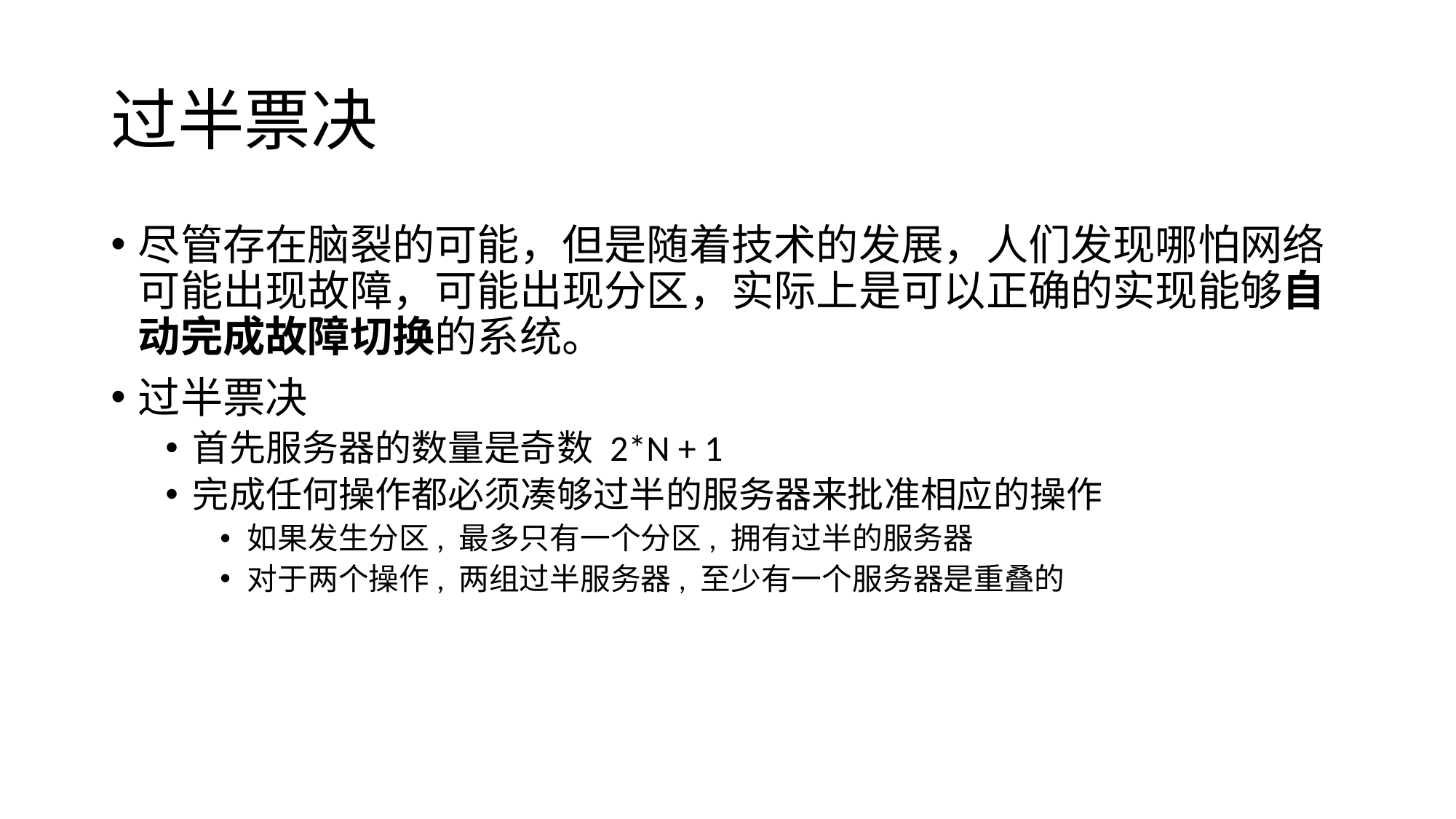

# 过半票决
尽管存在脑裂的可能，但是随着技术的发展，人们发现哪怕网络可能出现故障，可能出现分区，实际上是可以正确的实现能够自动完成故障切换的系统。
过半票决
首先服务器的数量是奇数 2*N + 1
完成任何操作都必须凑够过半的服务器来批准相应的操作
如果发生分区, 最多只有一个分区, 拥有过半的服务器
对于两个操作, 两组过半服务器, 至少有一个服务器是重叠的